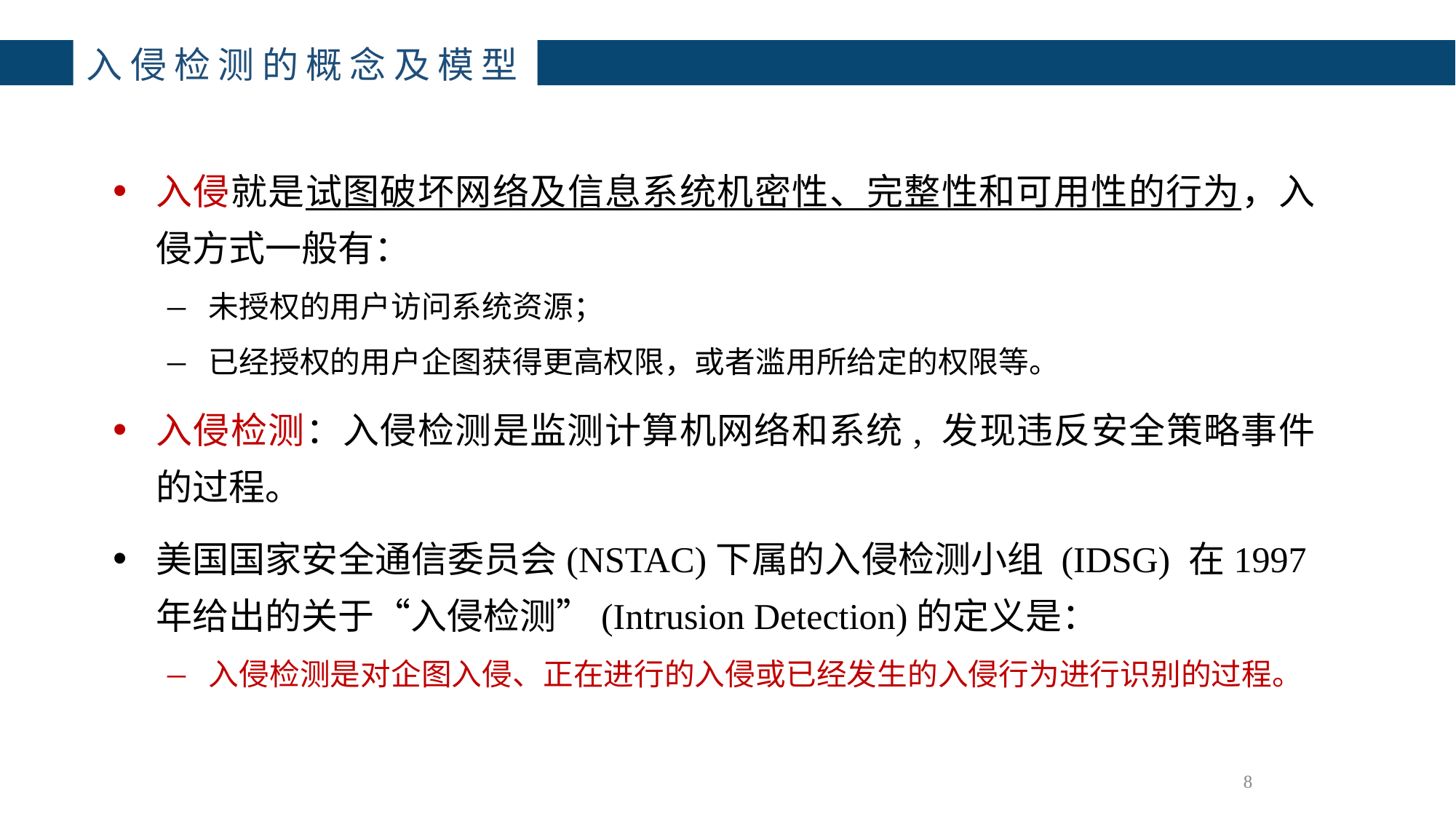

# 入侵检测的概念及模型
入侵就是试图破坏网络及信息系统机密性、完整性和可用性的行为，入侵方式一般有：
未授权的用户访问系统资源；
已经授权的用户企图获得更高权限，或者滥用所给定的权限等。
入侵检测：入侵检测是监测计算机网络和系统, 发现违反安全策略事件的过程。
美国国家安全通信委员会(NSTAC)下属的入侵检测小组 (IDSG) 在1997年给出的关于“入侵检测”(Intrusion Detection)的定义是：
入侵检测是对企图入侵、正在进行的入侵或已经发生的入侵行为进行识别的过程。
8